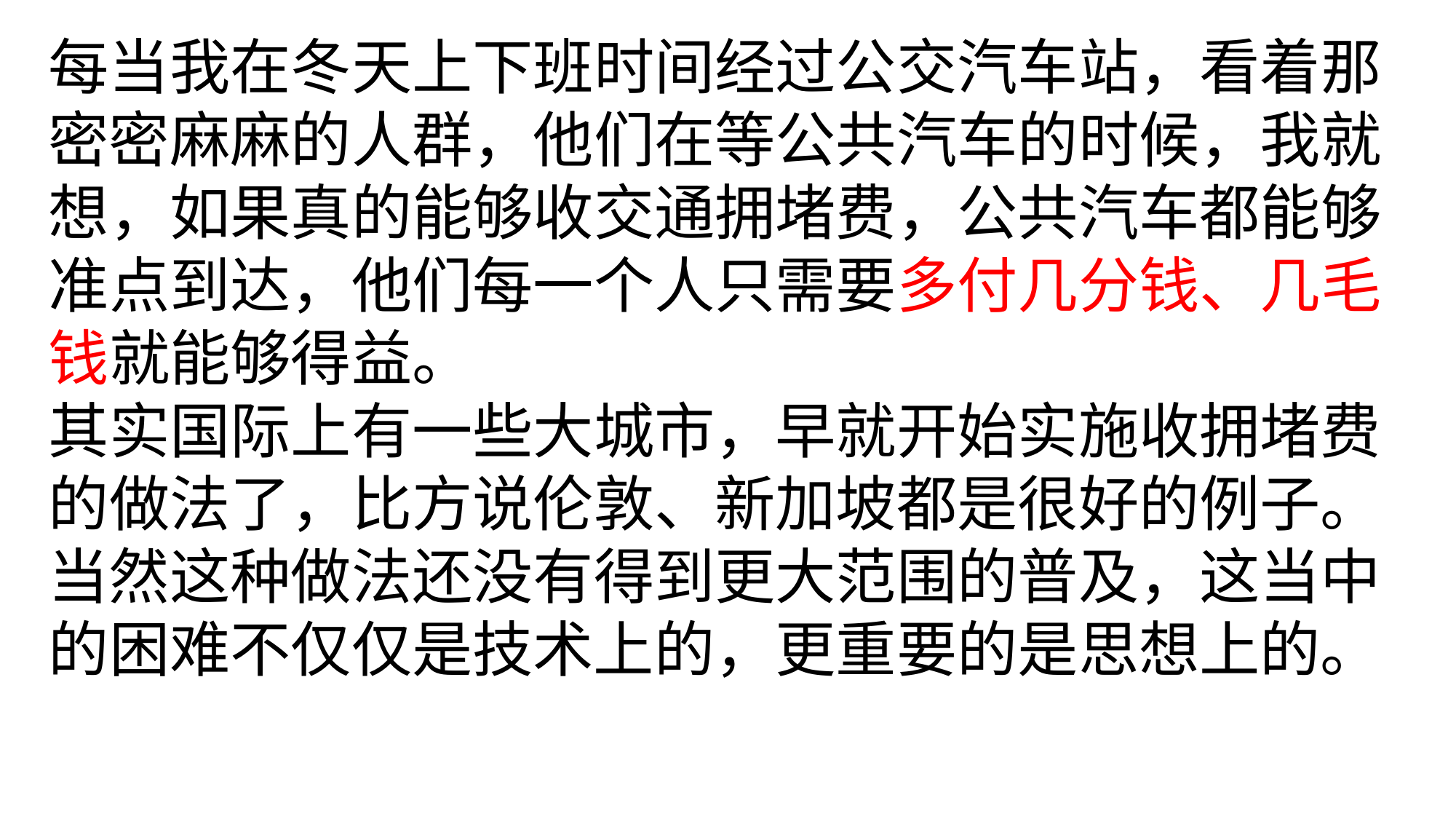

每当我在冬天上下班时间经过公交汽车站，看着那密密麻麻的人群，他们在等公共汽车的时候，我就想，如果真的能够收交通拥堵费，公共汽车都能够准点到达，他们每一个人只需要多付几分钱、几毛钱就能够得益。
其实国际上有一些大城市，早就开始实施收拥堵费的做法了，比方说伦敦、新加坡都是很好的例子。当然这种做法还没有得到更大范围的普及，这当中的困难不仅仅是技术上的，更重要的是思想上的。